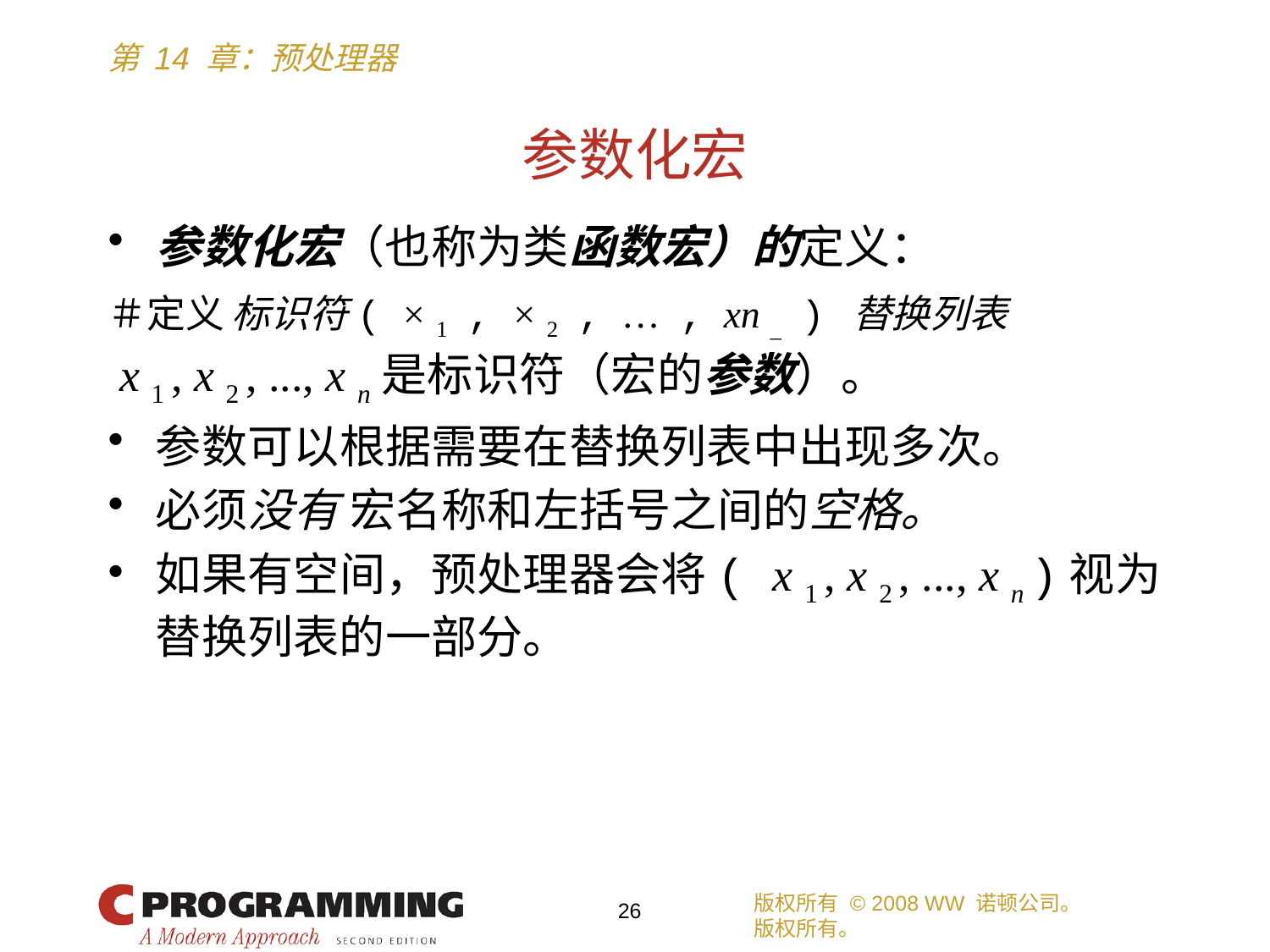

# 参数化宏
参数化宏（也称为类函数宏）的定义：
＃定义 标识符( × 1 , × 2 , … , xn _ ) 替换列表
 x 1 , x 2 , ..., x n是标识符（宏的参数）。
参数可以根据需要在替换列表中出现多次。
必须没有 宏名称和左括号之间的空格。
如果有空间，预处理器会将( x 1 , x 2 , ..., x n )视为替换列表的一部分。
版权所有 © 2008 WW 诺顿公司。
版权所有。
26